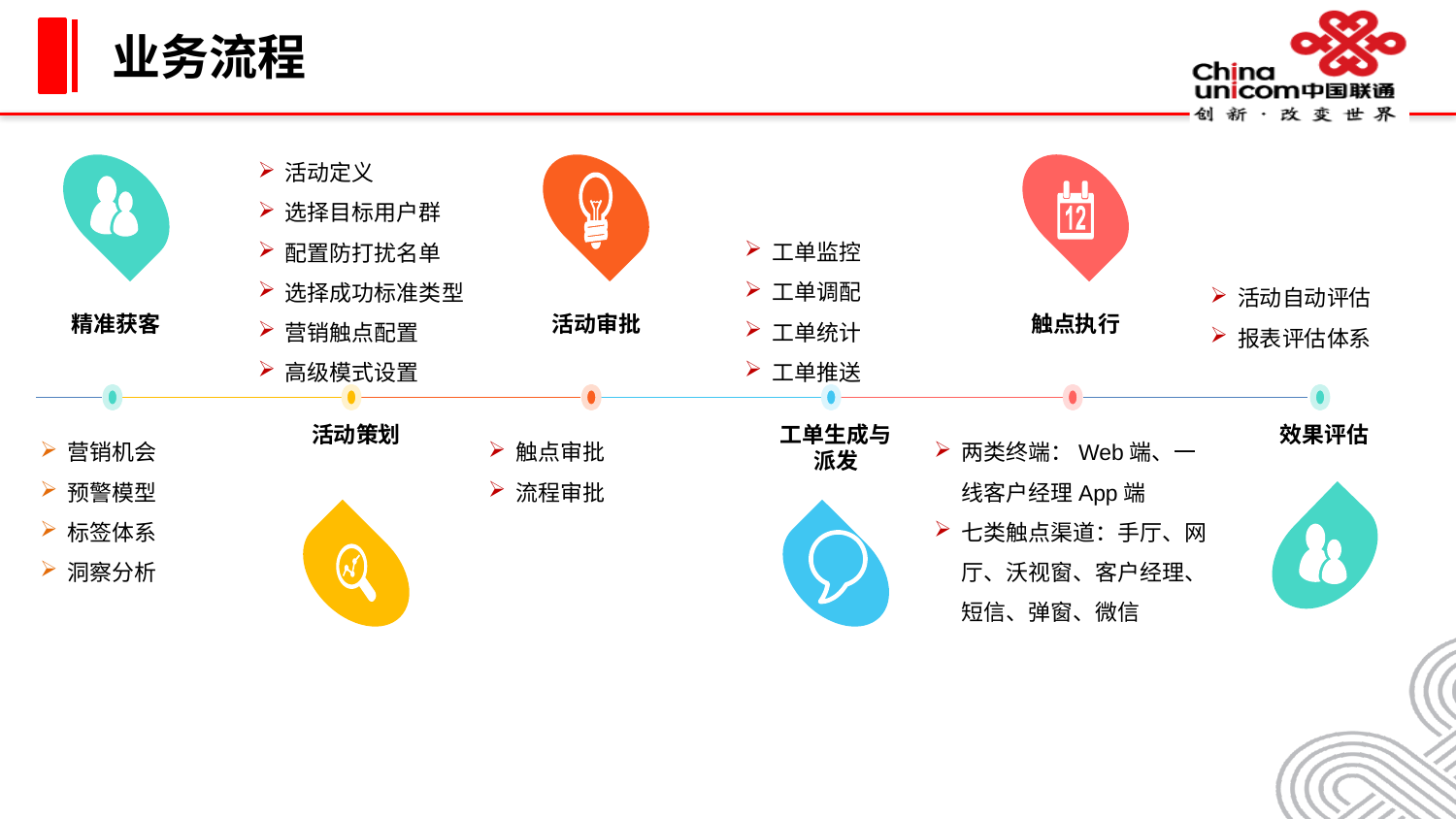

# 业务流程
活动定义
选择目标用户群
配置防打扰名单
选择成功标准类型
营销触点配置
高级模式设置

工单监控
工单调配
工单统计
工单推送
活动自动评估
报表评估体系
精准获客
活动审批
触点执行

效果评估
活动策划
工单生成与派发
营销机会
预警模型
标签体系
洞察分析
触点审批
流程审批
两类终端：Web端、一线客户经理App端
七类触点渠道：手厅、网厅、沃视窗、客户经理、短信、弹窗、微信